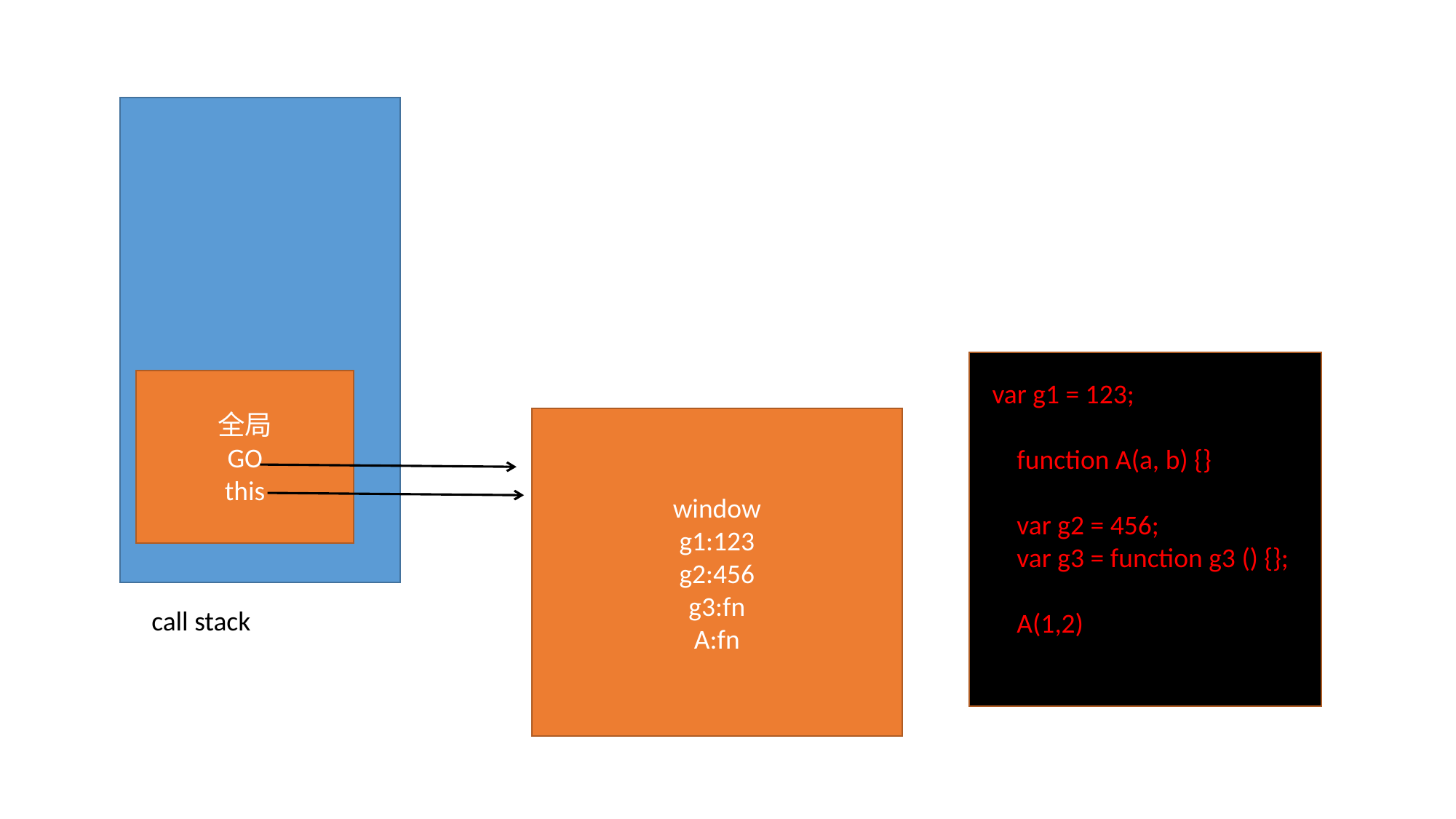

全局
GO
this
var g1 = 123;

    function A(a, b) {}

    var g2 = 456;
    var g3 = function g3 () {};

    A(1,2)
window
g1:123
g2:456
g3:fn
A:fn
call stack